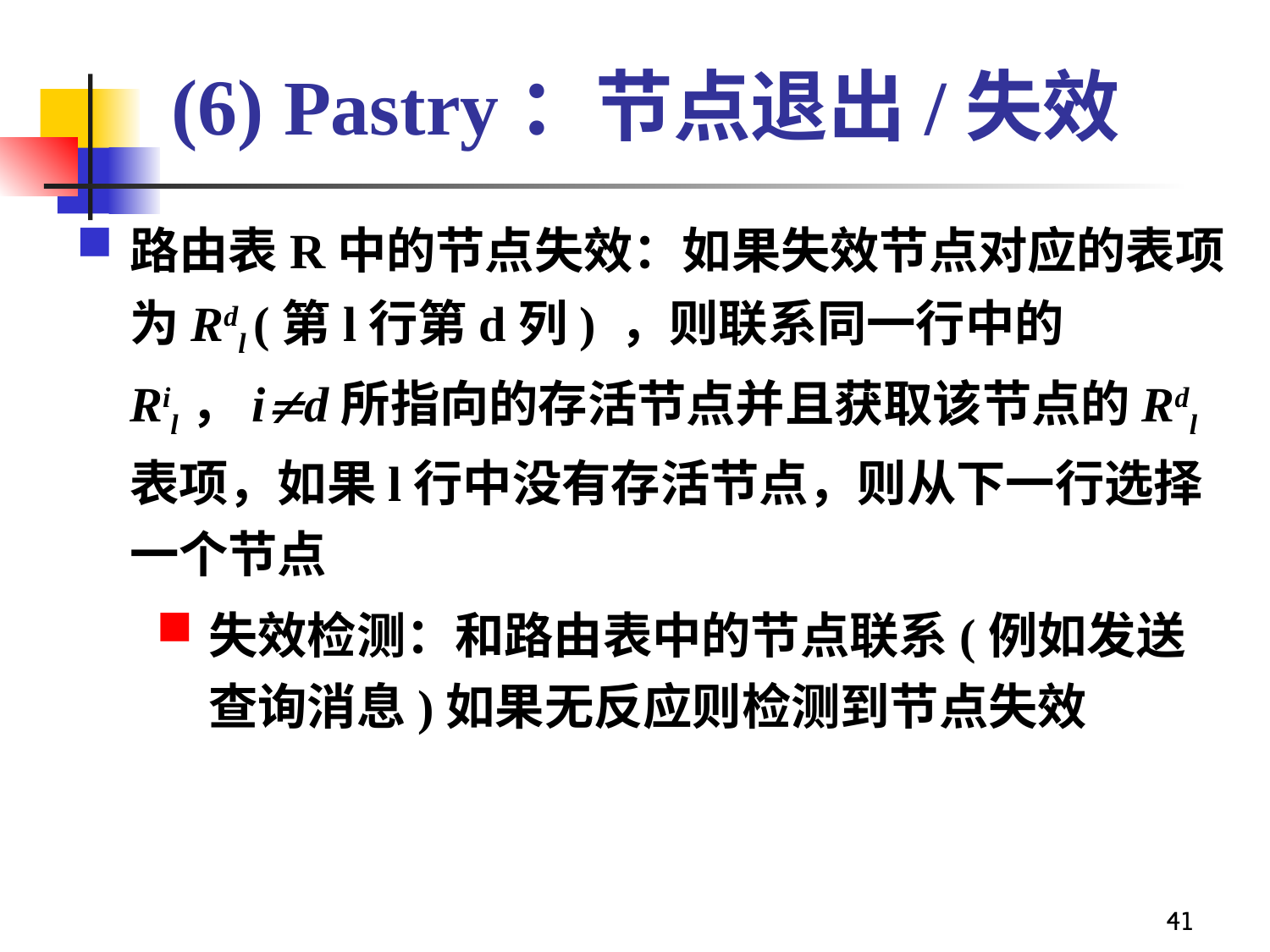

# (6) Pastry：节点退出/失效
路由表R中的节点失效：如果失效节点对应的表项为Rdl (第l行第d列) ，则联系同一行中的Ril，i≠d所指向的存活节点并且获取该节点的Rdl表项，如果l行中没有存活节点，则从下一行选择一个节点
失效检测：和路由表中的节点联系(例如发送查询消息)如果无反应则检测到节点失效
41